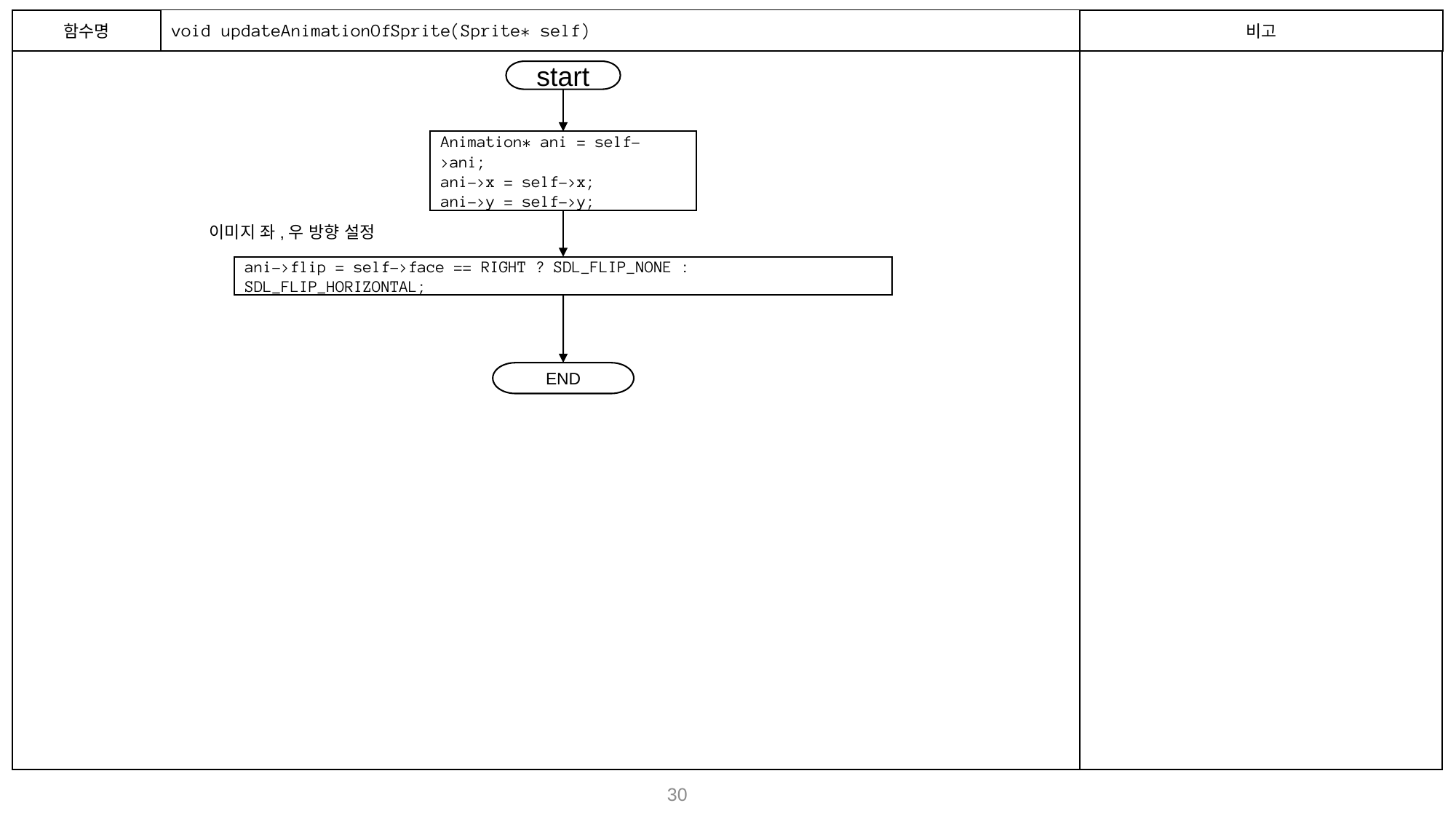

함수명
# void updateAnimationOfSprite(Sprite* self)
비고

start
Animation* ani = self->ani;
ani->x = self->x;
ani->y = self->y;
이미지 좌,우 방향 설정
ani->flip = self->face == RIGHT ? SDL_FLIP_NONE : SDL_FLIP_HORIZONTAL;
END
30